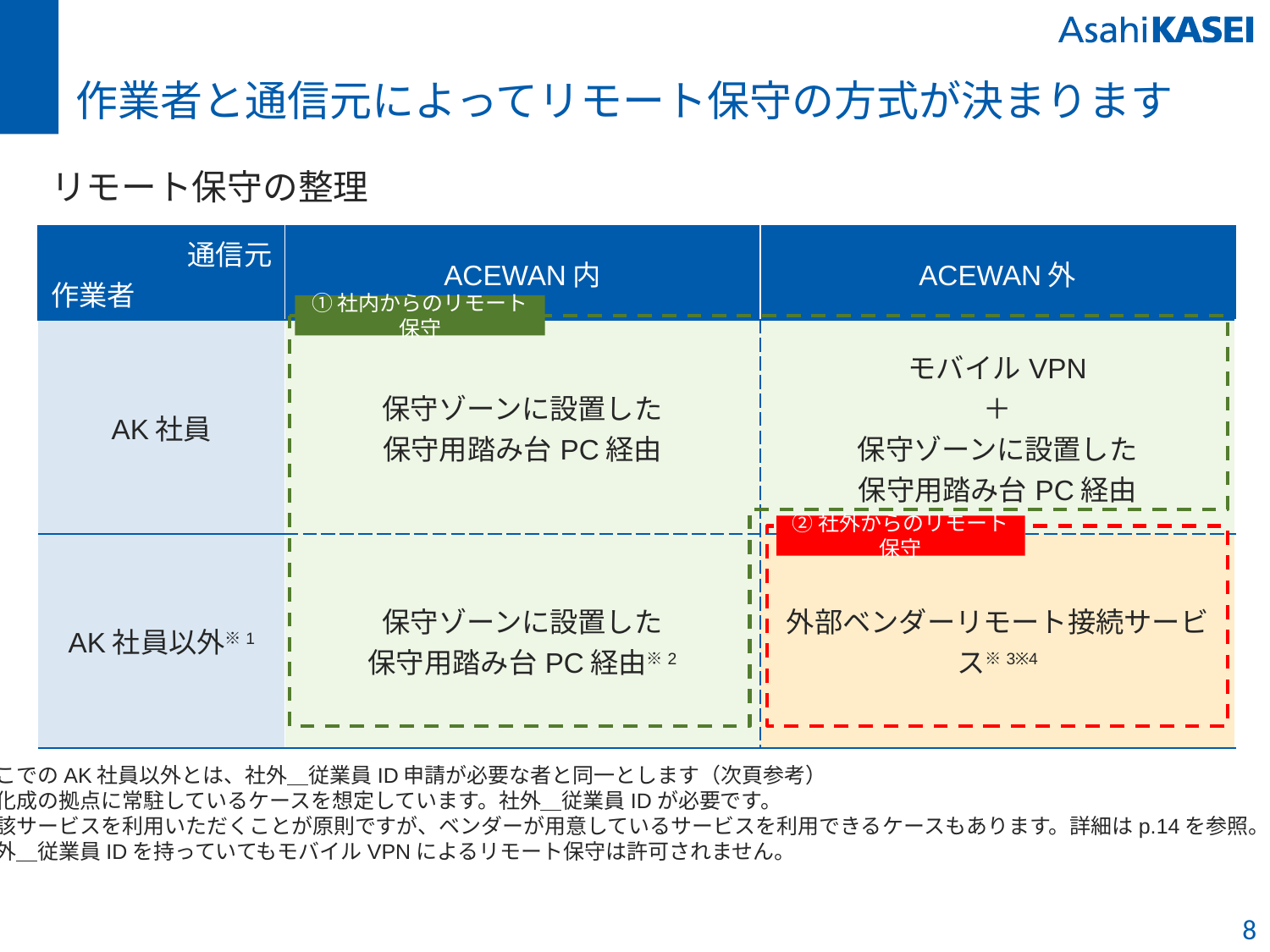

# 作業者と通信元によってリモート保守の方式が決まります
リモート保守の整理
| 通信元 作業者 | ACEWAN内 | ACEWAN外 |
| --- | --- | --- |
| AK社員 | 保守ゾーンに設置した 保守用踏み台PC経由 | モバイルVPN ＋ 保守ゾーンに設置した 保守用踏み台PC経由 |
| AK社員以外※1 | 保守ゾーンに設置した 保守用踏み台PC経由※2 | 外部ベンダーリモート接続サービス※3※4 |
①社内からのリモート保守

②社外からのリモート保守

※1 ここでのAK社員以外とは、社外＿従業員ID申請が必要な者と同一とします（次頁参考）
※2 旭化成の拠点に常駐しているケースを想定しています。社外＿従業員IDが必要です。
※3 当該サービスを利用いただくことが原則ですが、ベンダーが用意しているサービスを利用できるケースもあります。詳細はp.14を参照。
※4 社外＿従業員IDを持っていてもモバイルVPNによるリモート保守は許可されません。